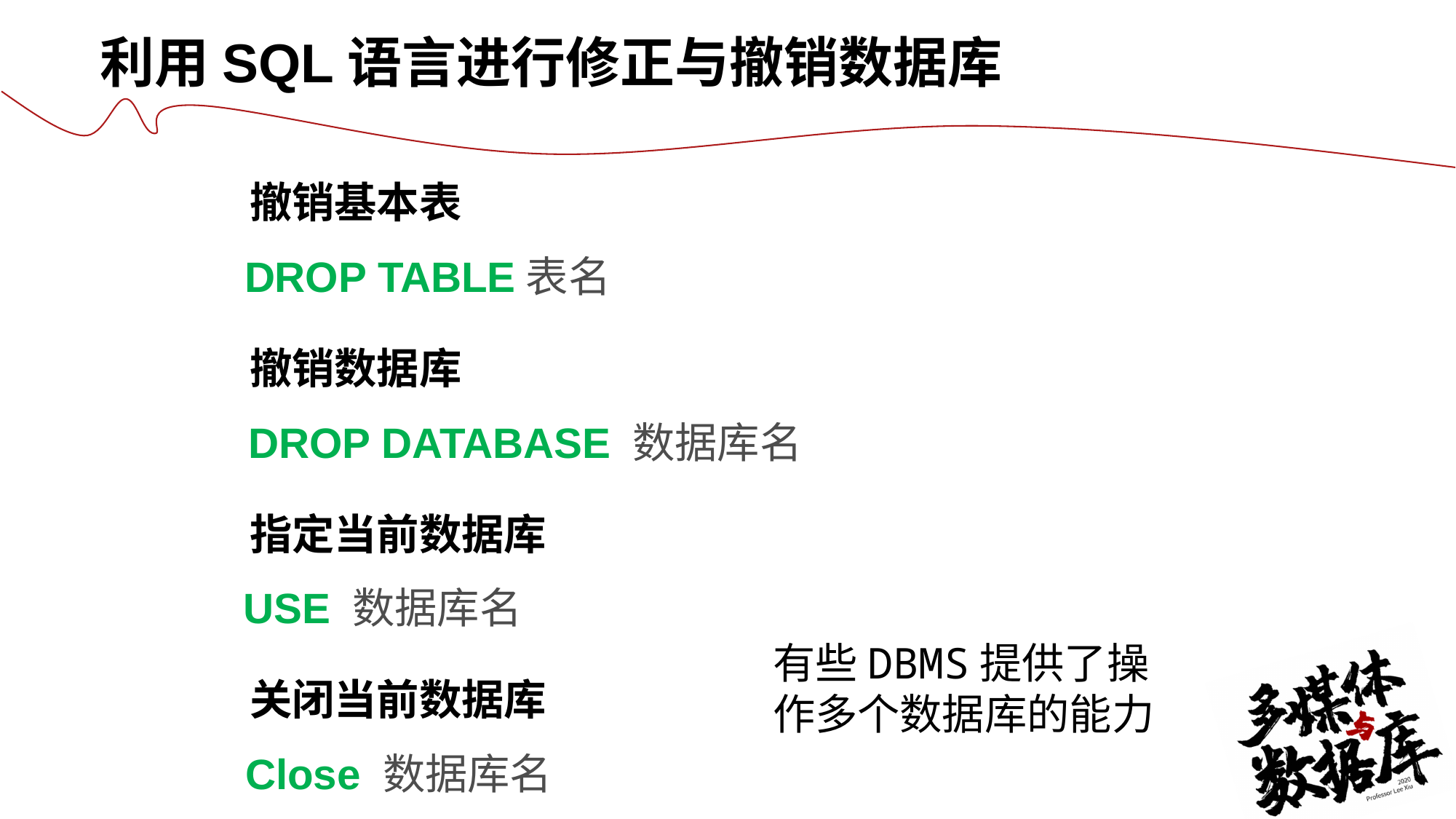

利用SQL语言进行修正与撤销数据库
撤销基本表
DROP TABLE表名
撤销数据库
DROP DATABASE 数据库名
指定当前数据库
USE 数据库名
有些DBMS提供了操作多个数据库的能力
关闭当前数据库
Close 数据库名